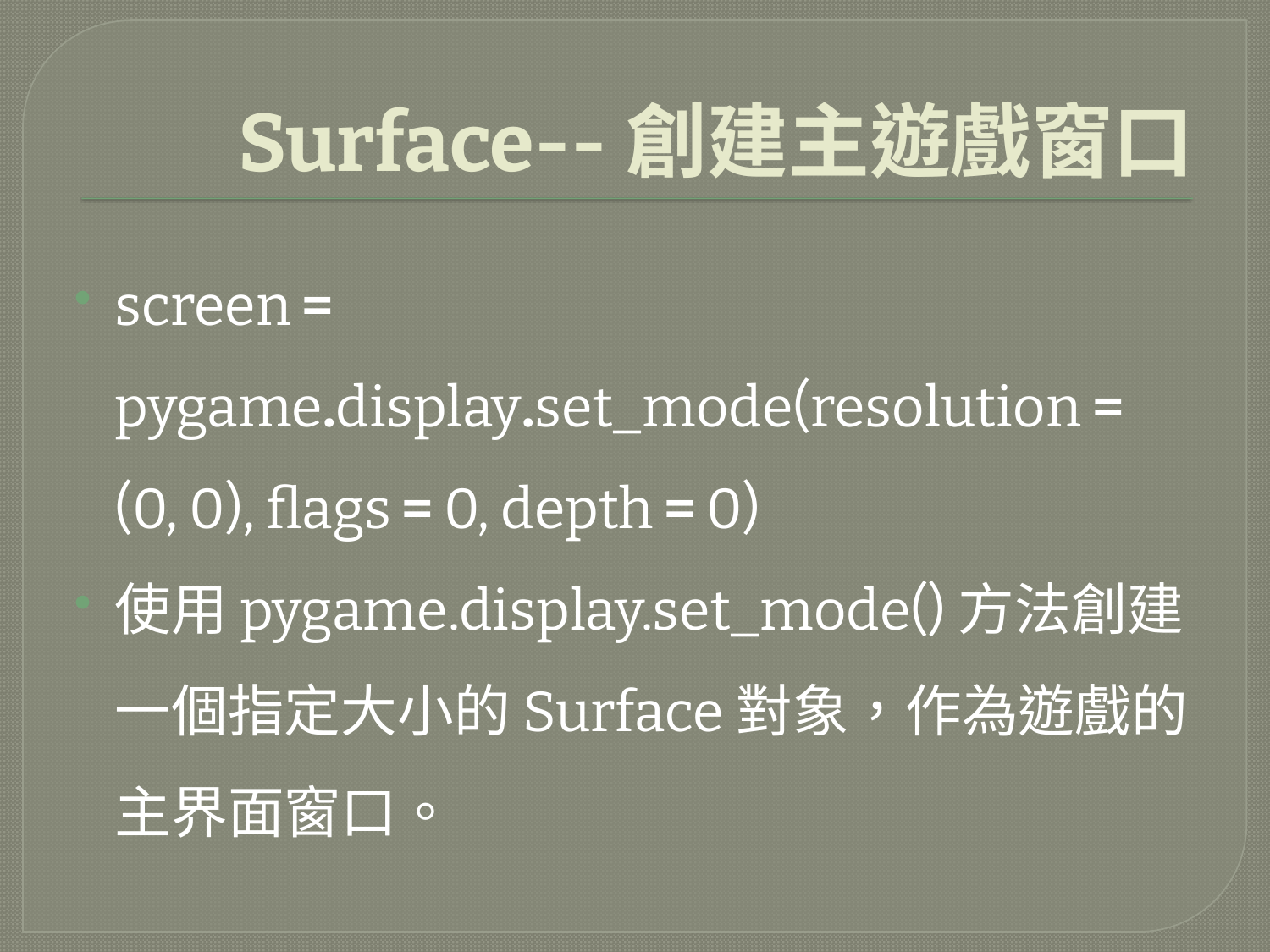

# Surface--創建主遊戲窗口
screen = pygame.display.set_mode(resolution = (0, 0), flags = 0, depth = 0)
使用pygame.display.set_mode()方法創建一個指定大小的Surface對象，作為遊戲的主界面窗口。